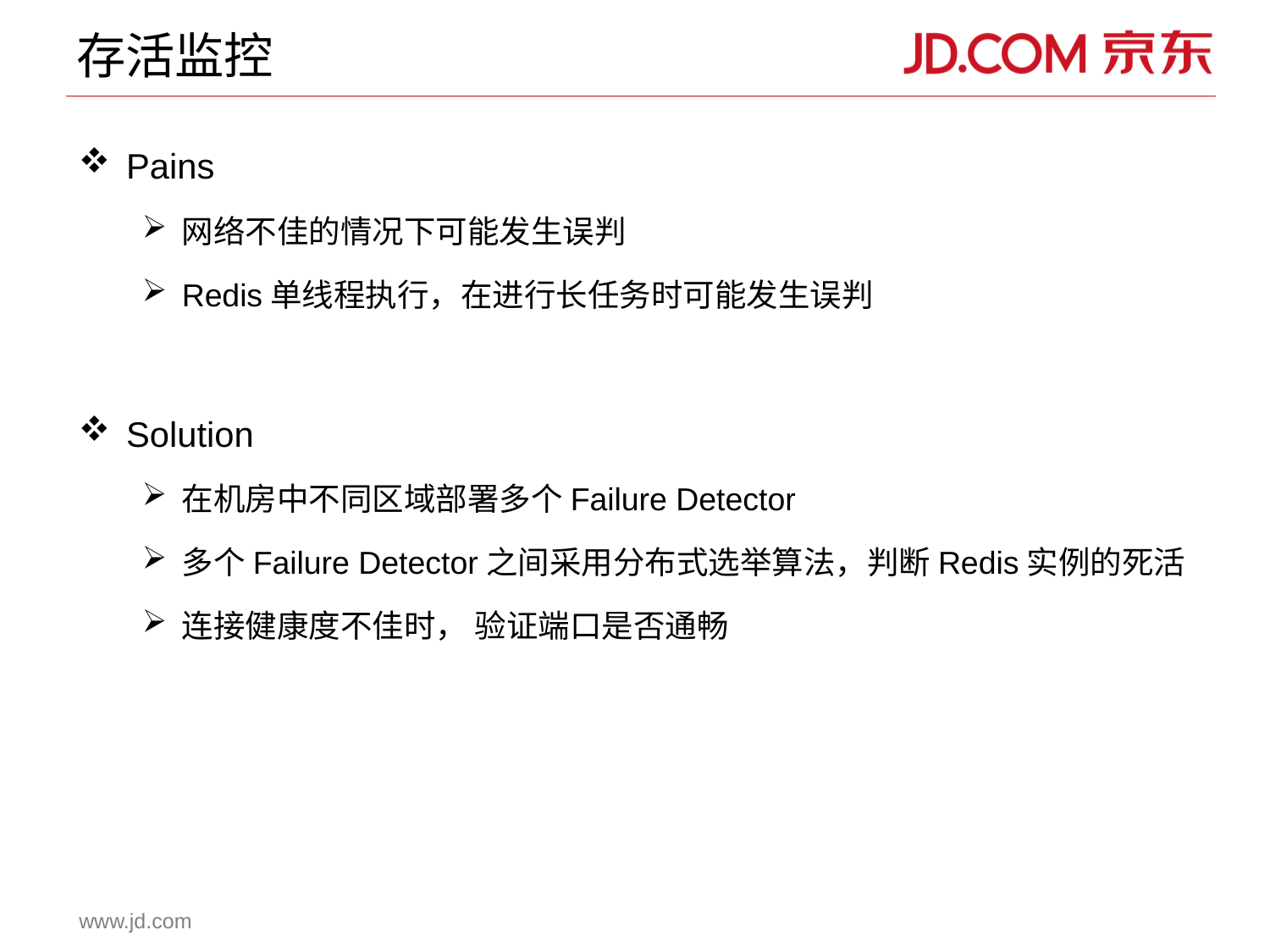

# 存活监控
Pains
网络不佳的情况下可能发生误判
Redis单线程执行，在进行长任务时可能发生误判

Solution
在机房中不同区域部署多个Failure Detector
多个Failure Detector之间采用分布式选举算法，判断Redis实例的死活
连接健康度不佳时， 验证端口是否通畅